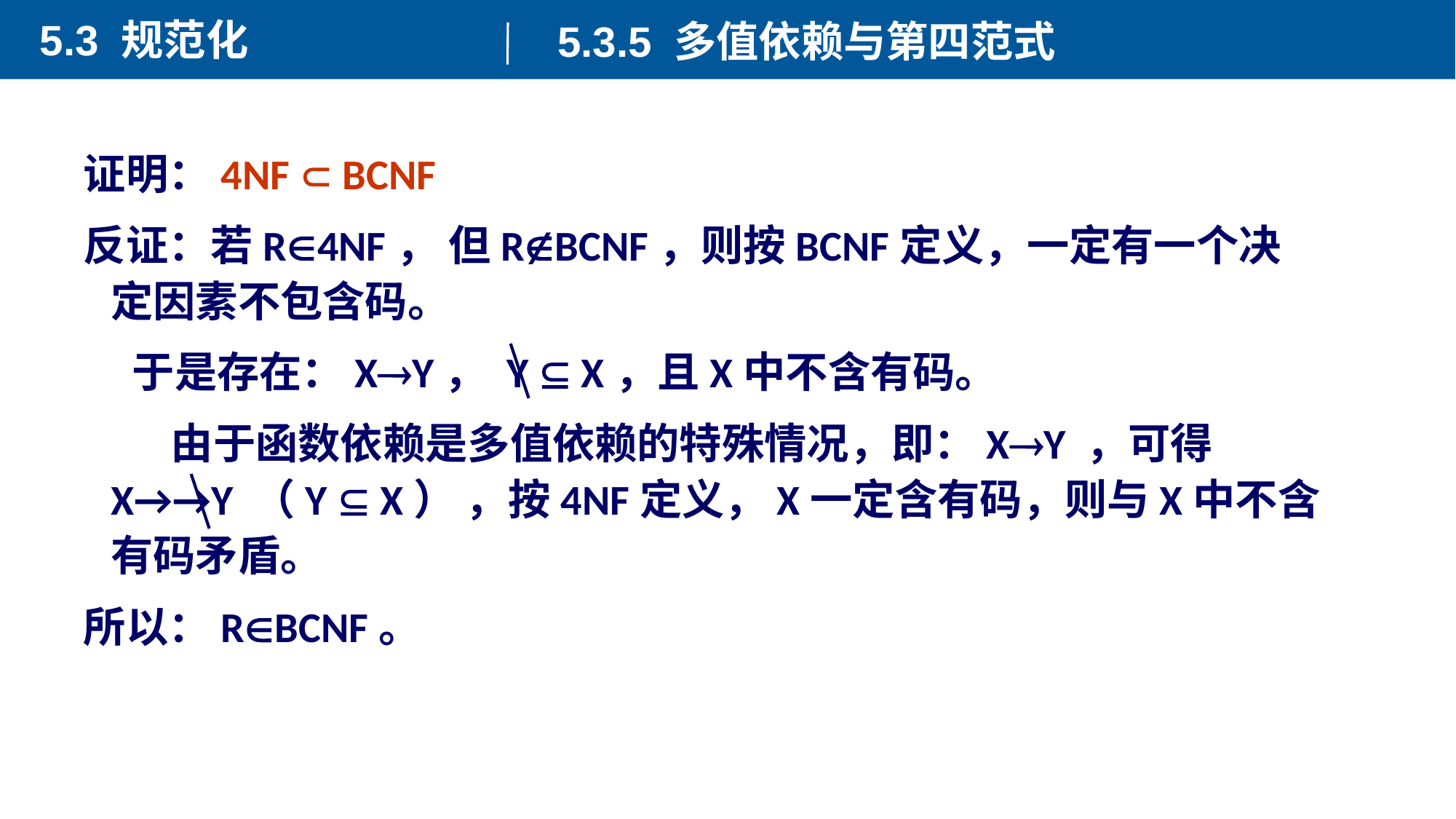

5.3 规范化
5.3.5 多值依赖与第四范式
证明：4NF ⊂ BCNF
反证：若R∈4NF， 但R∉BCNF，则按BCNF定义，一定有一个决定因素不包含码。
    于是存在：X→Y， Y ⊆ X，且X中不含有码。
        由于函数依赖是多值依赖的特殊情况，即：X→Y ，可得X→→Y （Y ⊆ X） ，按4NF定义，X一定含有码，则与X中不含有码矛盾。
所以：R∈BCNF。